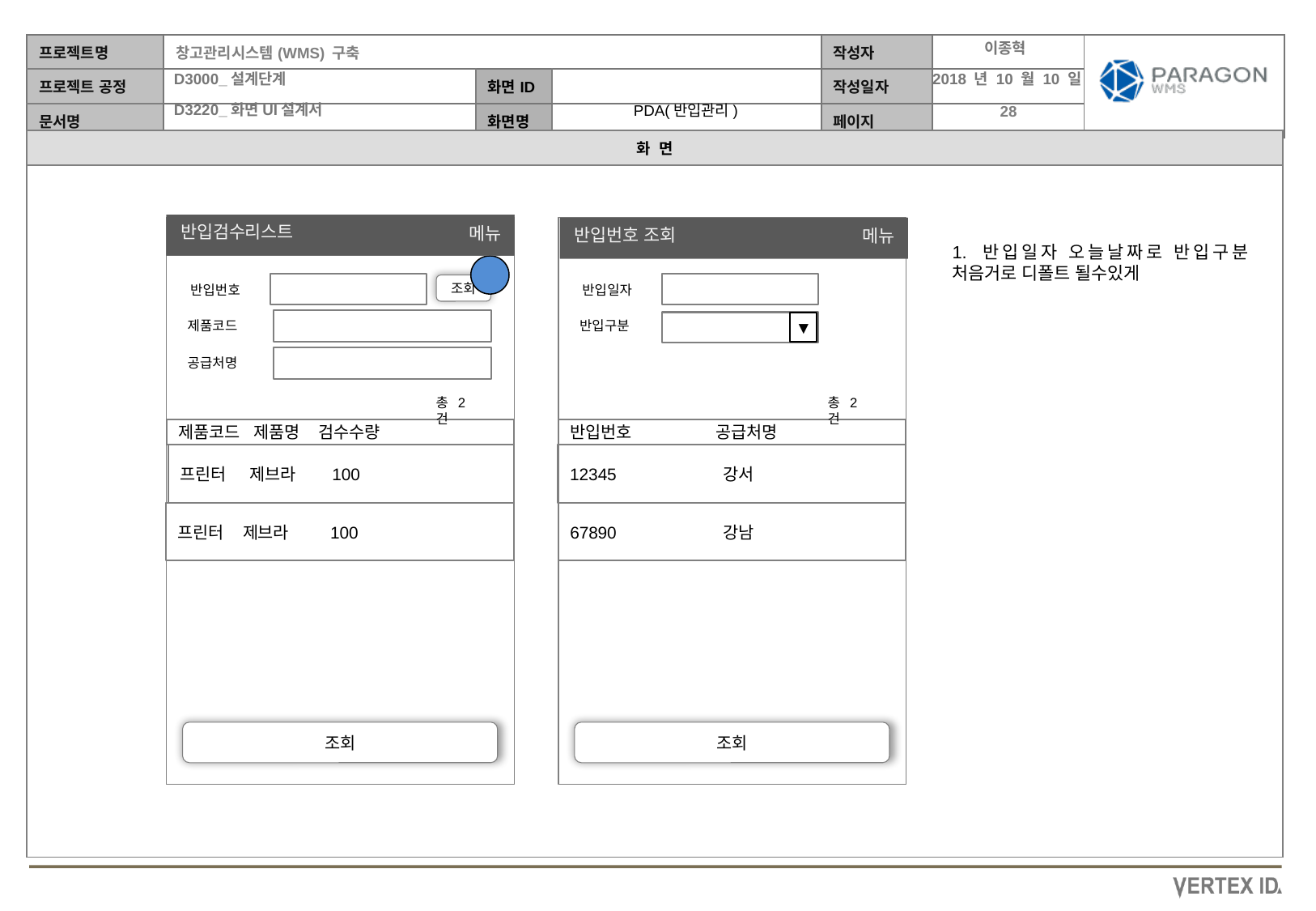

이종혁
2018 년 10 월 10 일
PDA(반입관리)

반입검수리스트
메뉴

반입번호 조회
)

메뉴
1. 반입일자 오늘날짜로 반입구분 처음거로 디폴트 될수있게

조회
반입번호
반입일자

제품코드
반입구분

▼

공급처명
총2건
총2건
제품코드   제품명    검수수량
반입번호                  공급처명
프린터     제브라       100
12345                      강서
프린터    제브라        100
67890                      강남
조회
조회